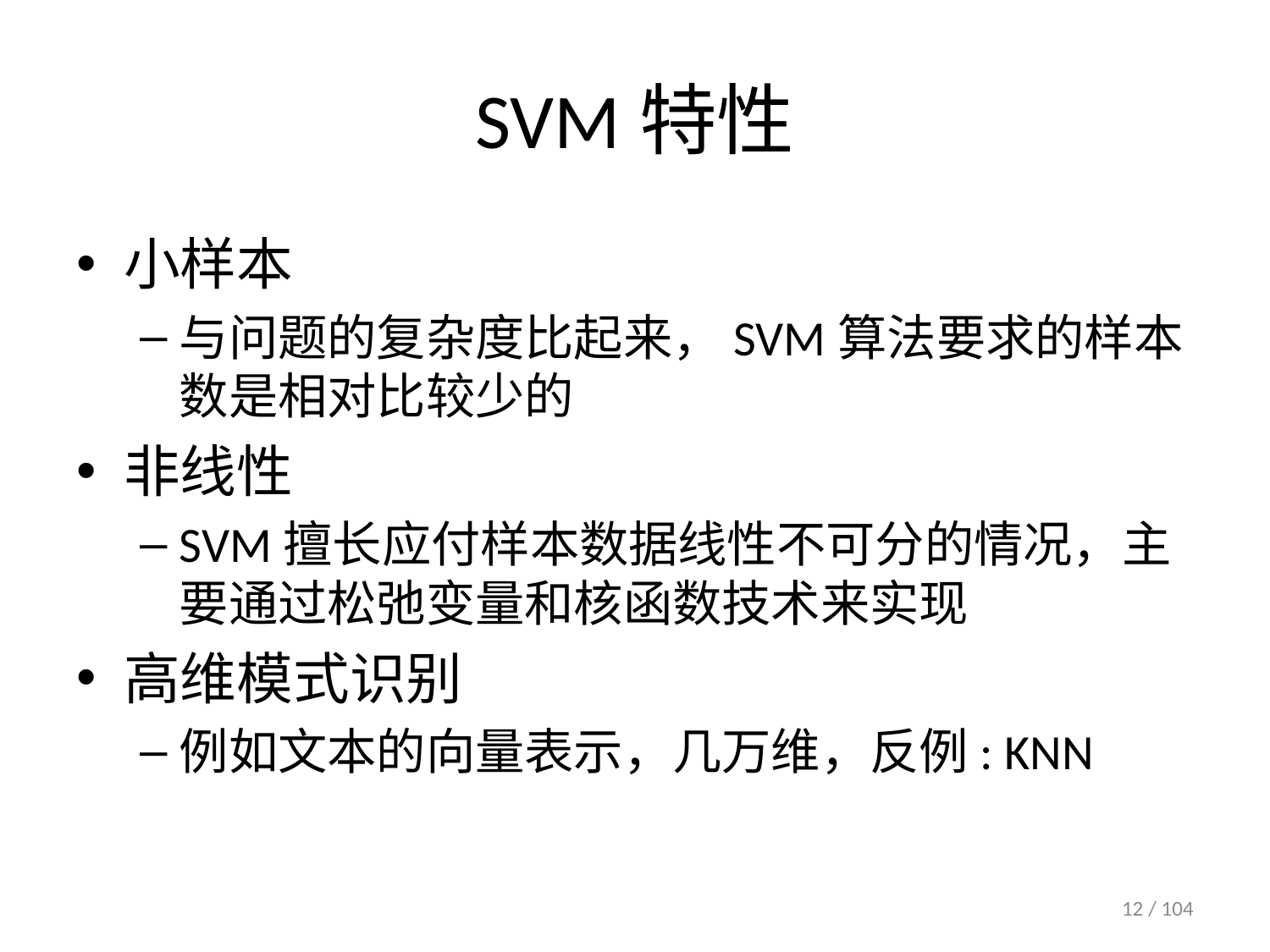

# SVM特性
小样本
与问题的复杂度比起来，SVM算法要求的样本数是相对比较少的
非线性
SVM擅长应付样本数据线性不可分的情况，主要通过松弛变量和核函数技术来实现
高维模式识别
例如文本的向量表示，几万维，反例: KNN

12